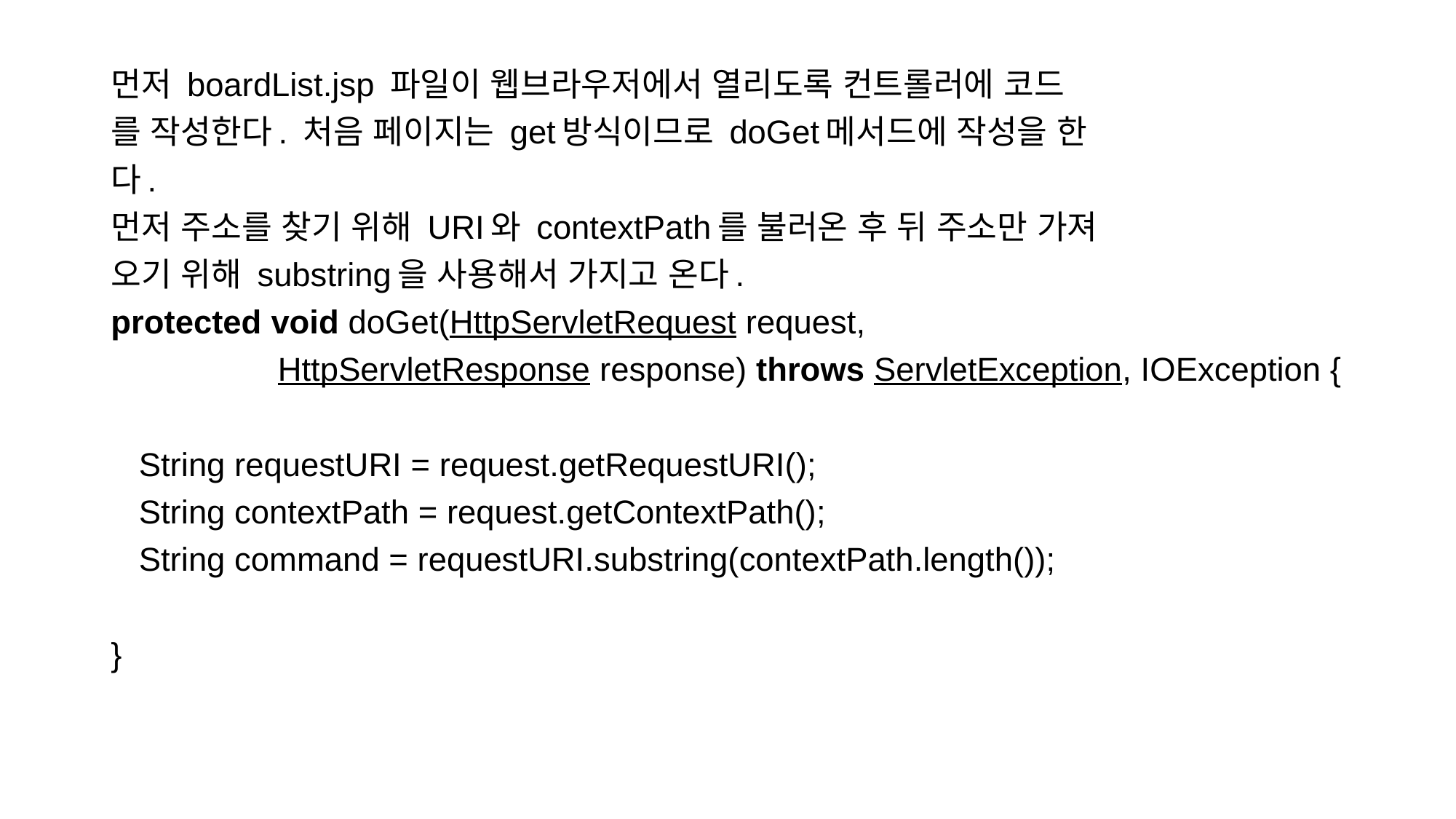

먼저 boardList.jsp 파일이 웹브라우저에서 열리도록 컨트롤러에 코드
를 작성한다. 처음 페이지는 get방식이므로 doGet메서드에 작성을 한
다.
먼저 주소를 찾기 위해 URI와 contextPath를 불러온 후 뒤 주소만 가져
오기 위해 substring을 사용해서 가지고 온다.
protected void doGet(HttpServletRequest request,
                  HttpServletResponse response) throws ServletException, IOException {

   String requestURI = request.getRequestURI();
   String contextPath = request.getContextPath();
   String command = requestURI.substring(contextPath.length());

}